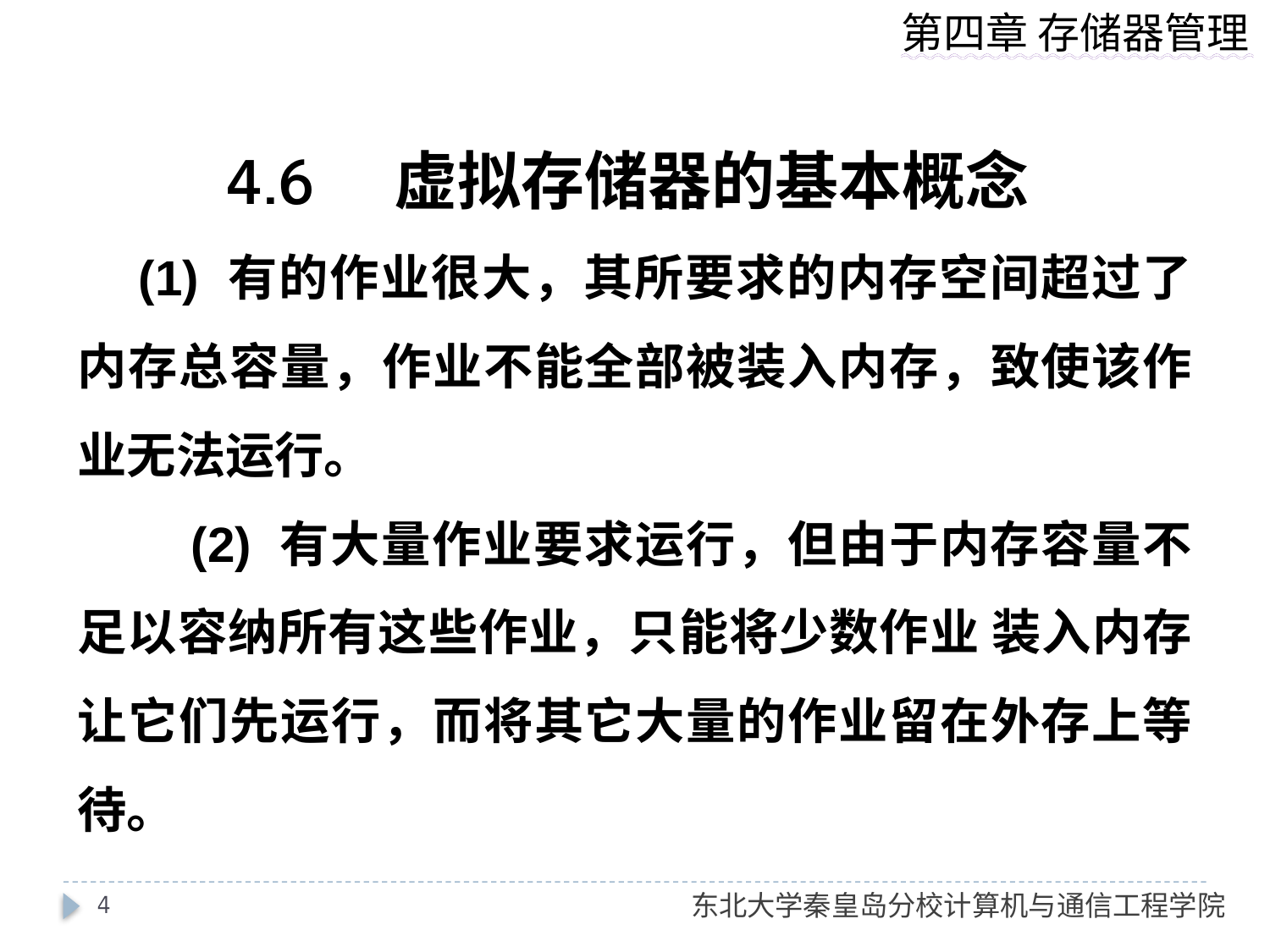

4.6　虚拟存储器的基本概念
    (1) 有的作业很大，其所要求的内存空间超过了内存总容量，作业不能全部被装入内存，致使该作业无法运行。
　　(2) 有大量作业要求运行，但由于内存容量不足以容纳所有这些作业，只能将少数作业 装入内存让它们先运行，而将其它大量的作业留在外存上等待。

4